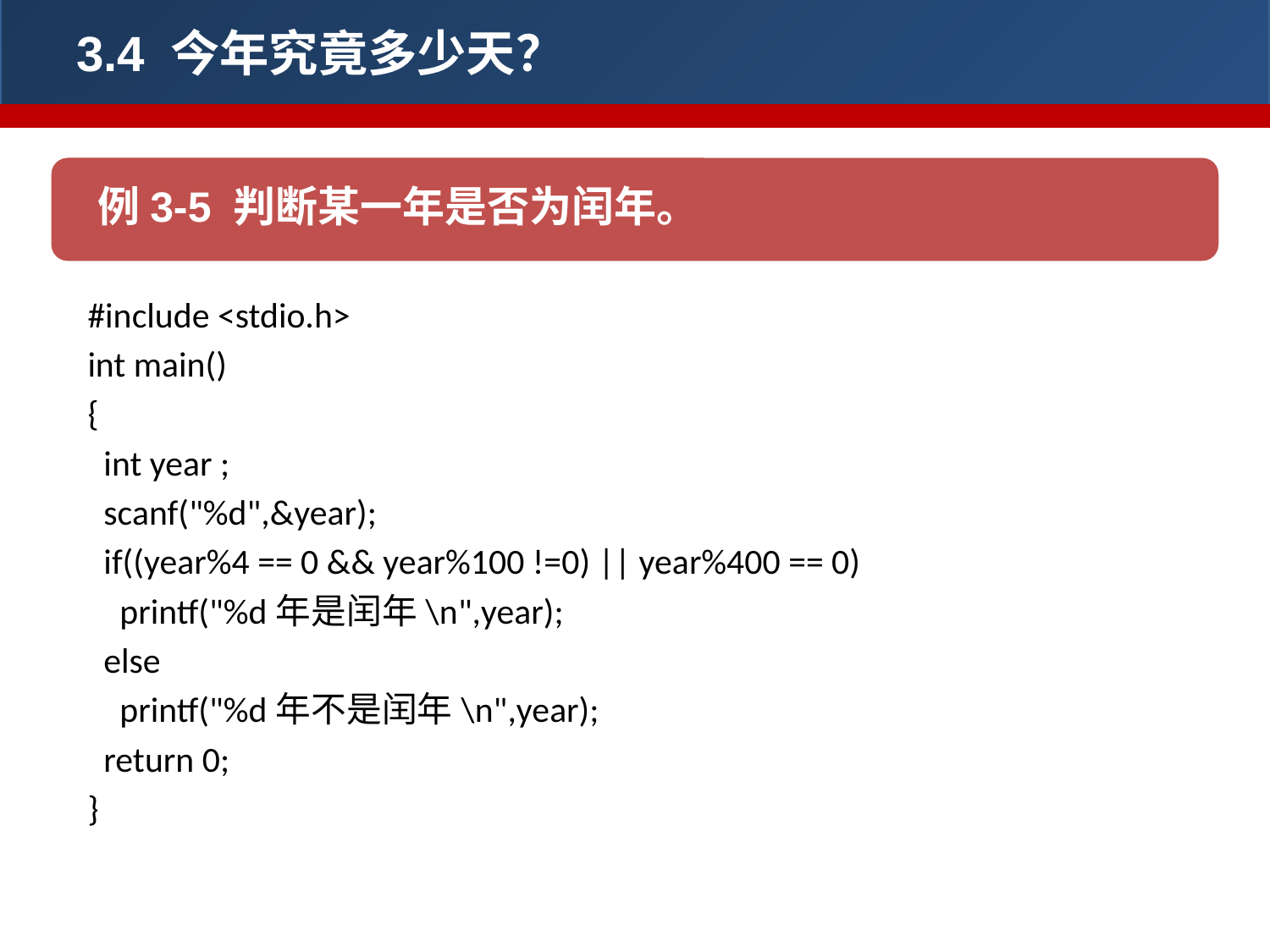

3.4 今年究竟多少天？

例3‑5 判断某一年是否为闰年。

#include <stdio.h>
int main()
{
  int year ;
  scanf("%d",&year);
  if((year%4 == 0 && year%100 !=0) || year%400 == 0)
    printf("%d年是闰年\n",year);
  else
    printf("%d年不是闰年\n",year);
  return 0;
}